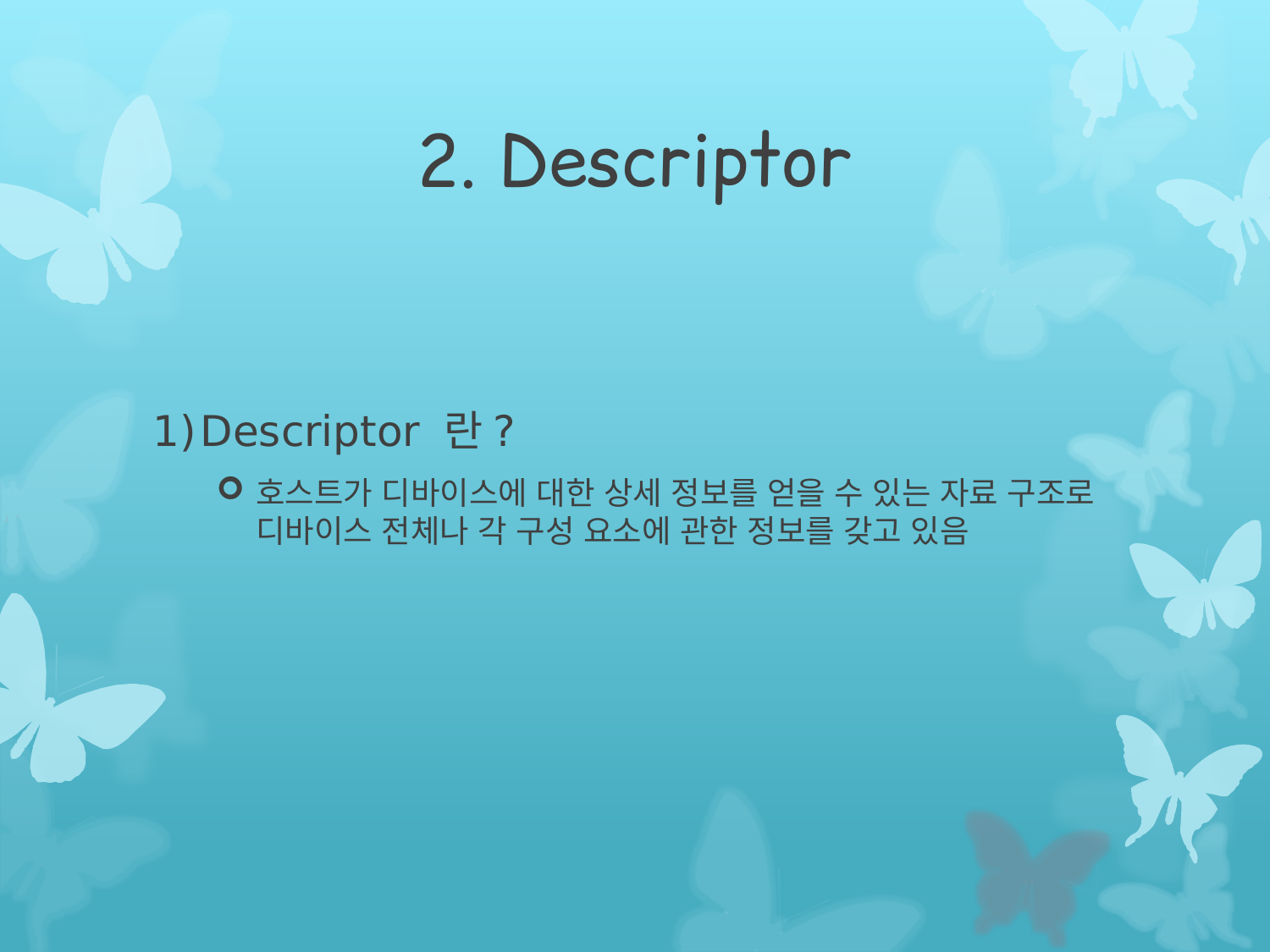

# 2. Descriptor
Descriptor 란?
호스트가 디바이스에 대한 상세 정보를 얻을 수 있는 자료 구조로 디바이스 전체나 각 구성 요소에 관한 정보를 갖고 있음